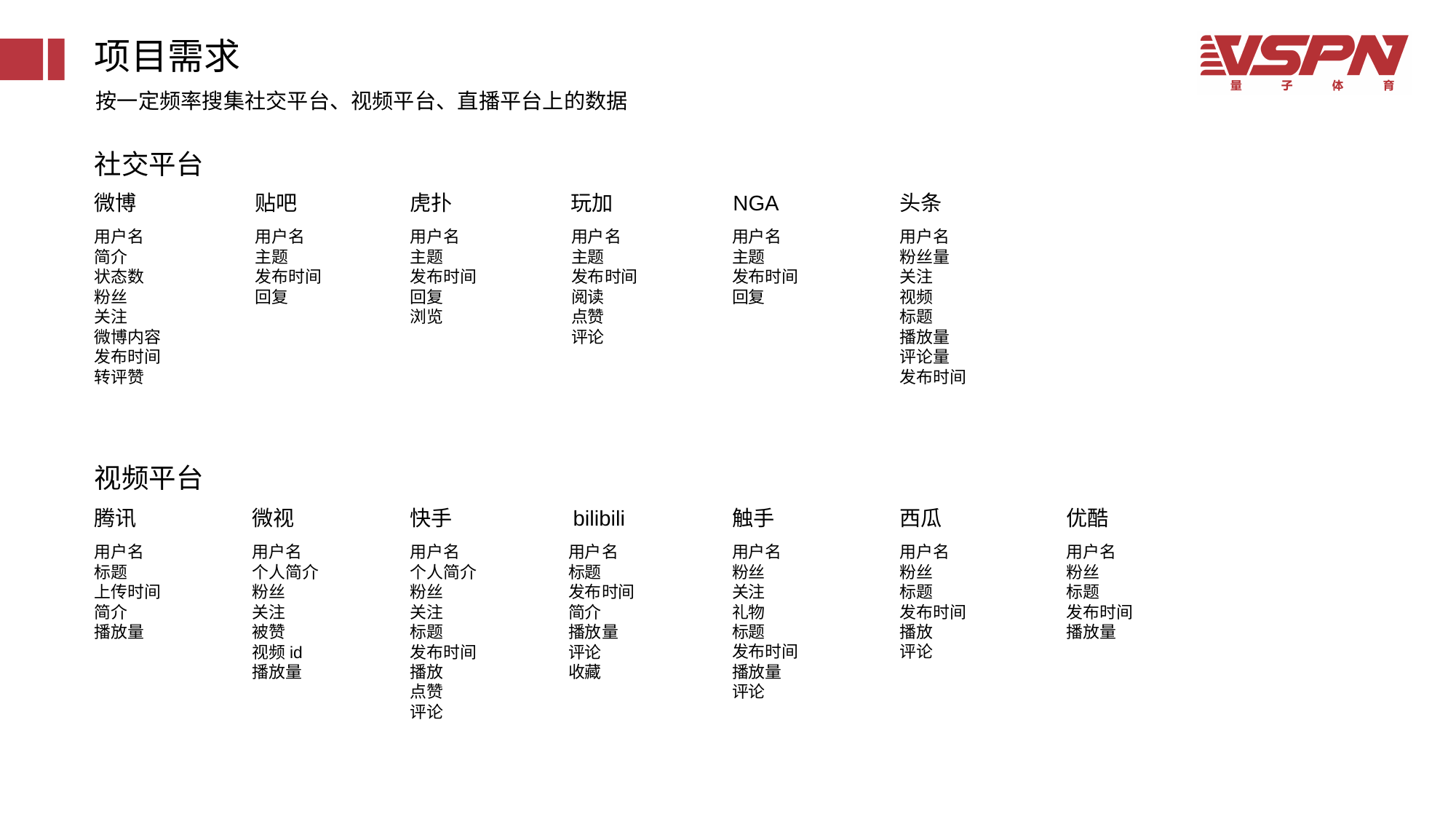

项目需求
按一定频率搜集社交平台、视频平台、直播平台上的数据
社交平台
微博
贴吧
虎扑
玩加
NGA
头条
用户名
简介
状态数
粉丝
关注
微博内容
发布时间
转评赞
用户名
主题
发布时间
回复
用户名
主题
发布时间
回复
浏览
用户名
主题
发布时间
阅读
点赞
评论
用户名
主题
发布时间
回复
用户名
粉丝量
关注
视频
标题
播放量
评论量
发布时间
视频平台
腾讯
微视
快手
bilibili
触手
西瓜
优酷
用户名
标题
上传时间
简介
播放量
用户名
个人简介
粉丝
关注
被赞
视频id
播放量
用户名
个人简介
粉丝
关注
标题
发布时间
播放
点赞
评论
用户名
标题
发布时间
简介
播放量
评论
收藏
用户名
粉丝
关注
礼物
标题
发布时间
播放量
评论
用户名
粉丝
标题
发布时间
播放
评论
用户名
粉丝
标题
发布时间
播放量